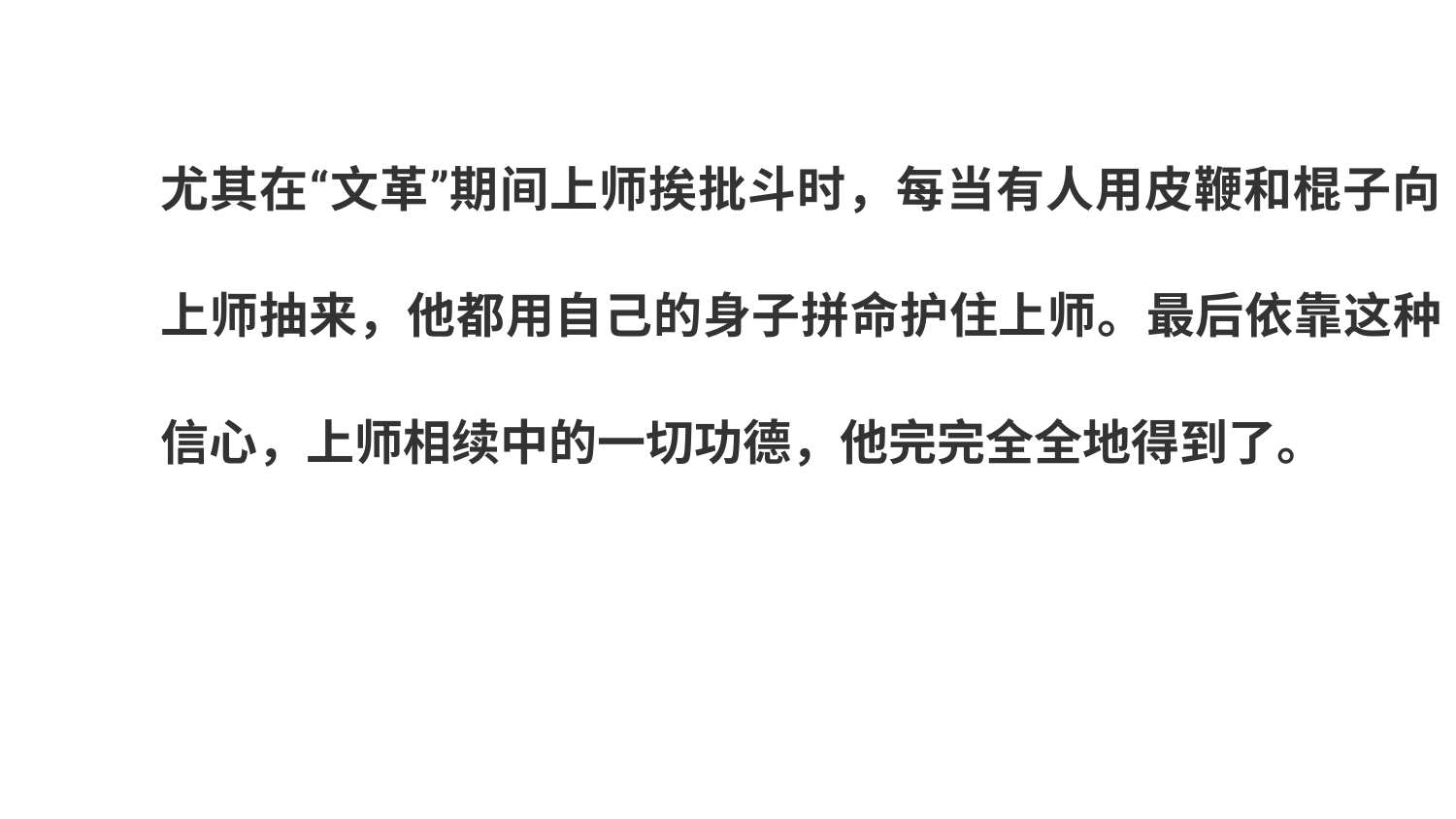

尤其在“文革”期间上师挨批斗时，每当有人用皮鞭和棍子向上师抽来，他都用自己的身子拼命护住上师。最后依靠这种信心，上师相续中的一切功德，他完完全全地得到了。